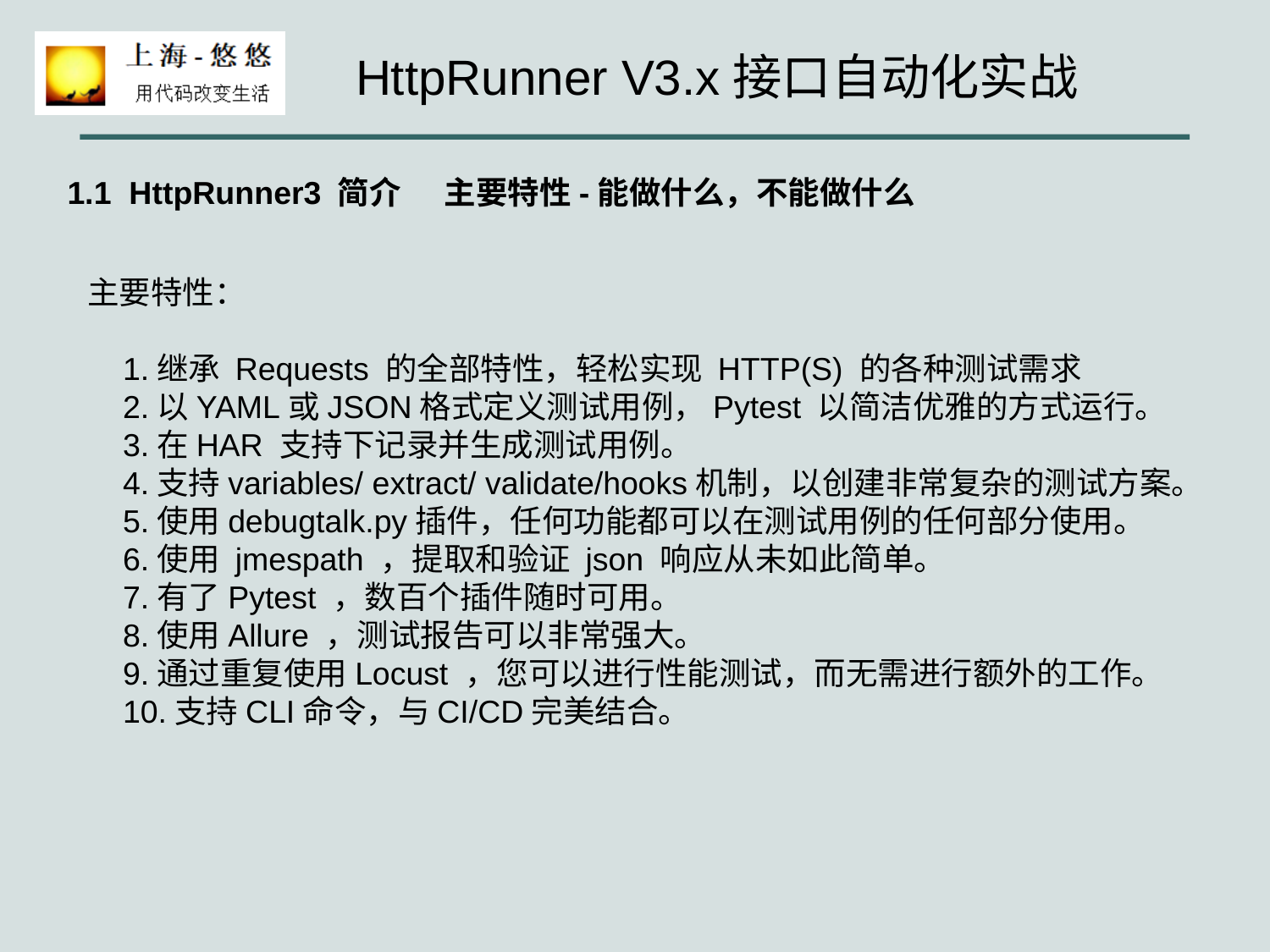

1.1  HttpRunner3 简介      主要特性-能做什么，不能做什么
主要特性：

    1.继承 Requests 的全部特性，轻松实现 HTTP(S) 的各种测试需求
    2.以YAML或JSON格式定义测试用例，Pytest 以简洁优雅的方式运行。
    3.在HAR 支持下记录并生成测试用例。
    4.支持variables/ extract/ validate/hooks机制，以创建非常复杂的测试方案。
    5.使用debugtalk.py插件，任何功能都可以在测试用例的任何部分使用。
    6.使用 jmespath ，提取和验证 json 响应从未如此简单。
    7.有了Pytest ，数百个插件随时可用。
    8.使用Allure ，测试报告可以非常强大。
    9.通过重复使用Locust ，您可以进行性能测试，而无需进行额外的工作。
    10.支持CLI命令，与CI/CD完美结合。